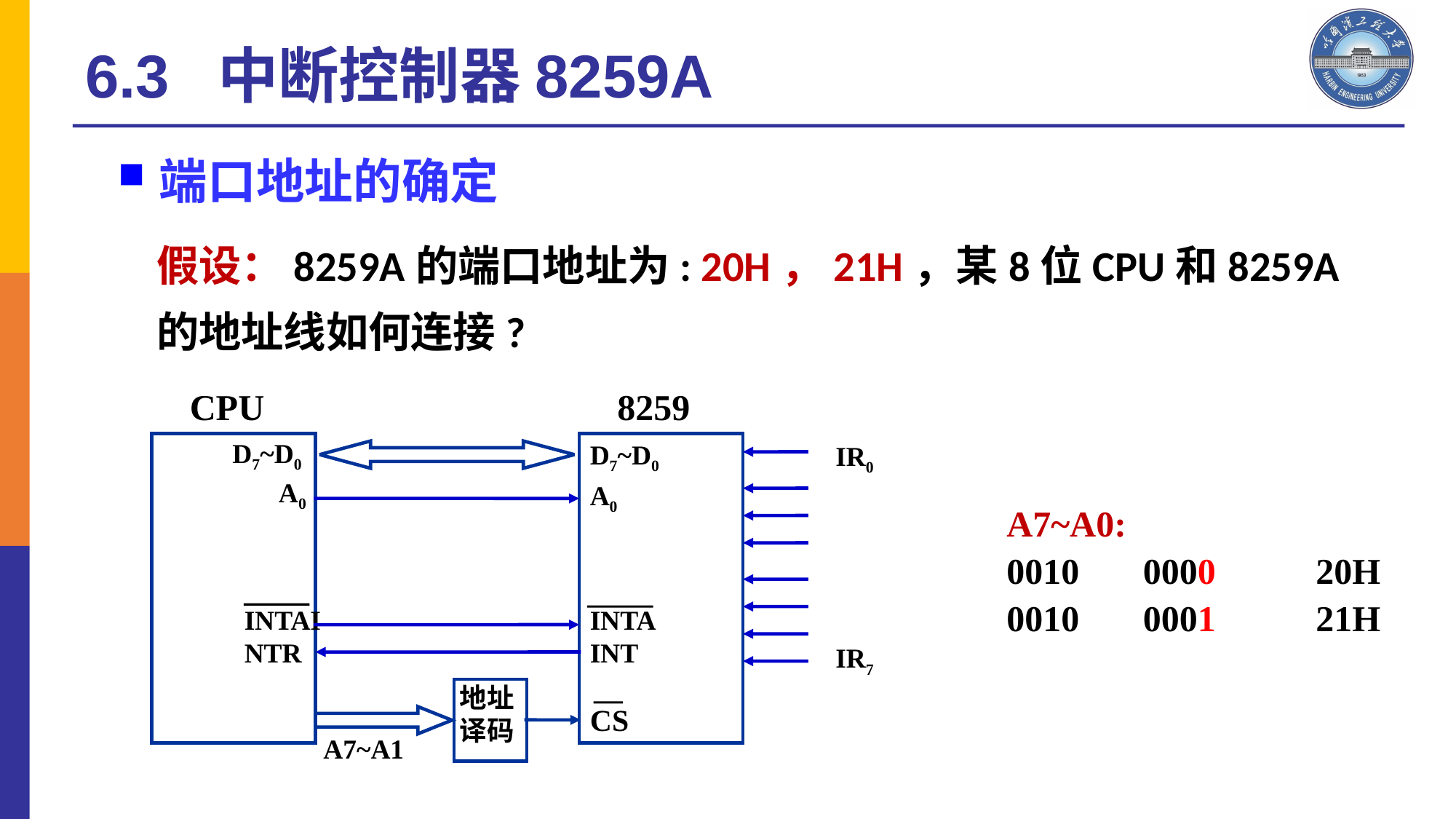

# 6.3  中断控制器8259A
端口地址的确定
假设：8259A的端口地址为: 20H，21H，某8位CPU和8259A的地址线如何连接?

CPU
8259
D7~D0
D7~D0

IR0

A0
A0

INTAINTR
INTAINT

IR7

地址
译码

CS

A7~A1
A7~A0:
0010       0000           20H
0010       0001           21H